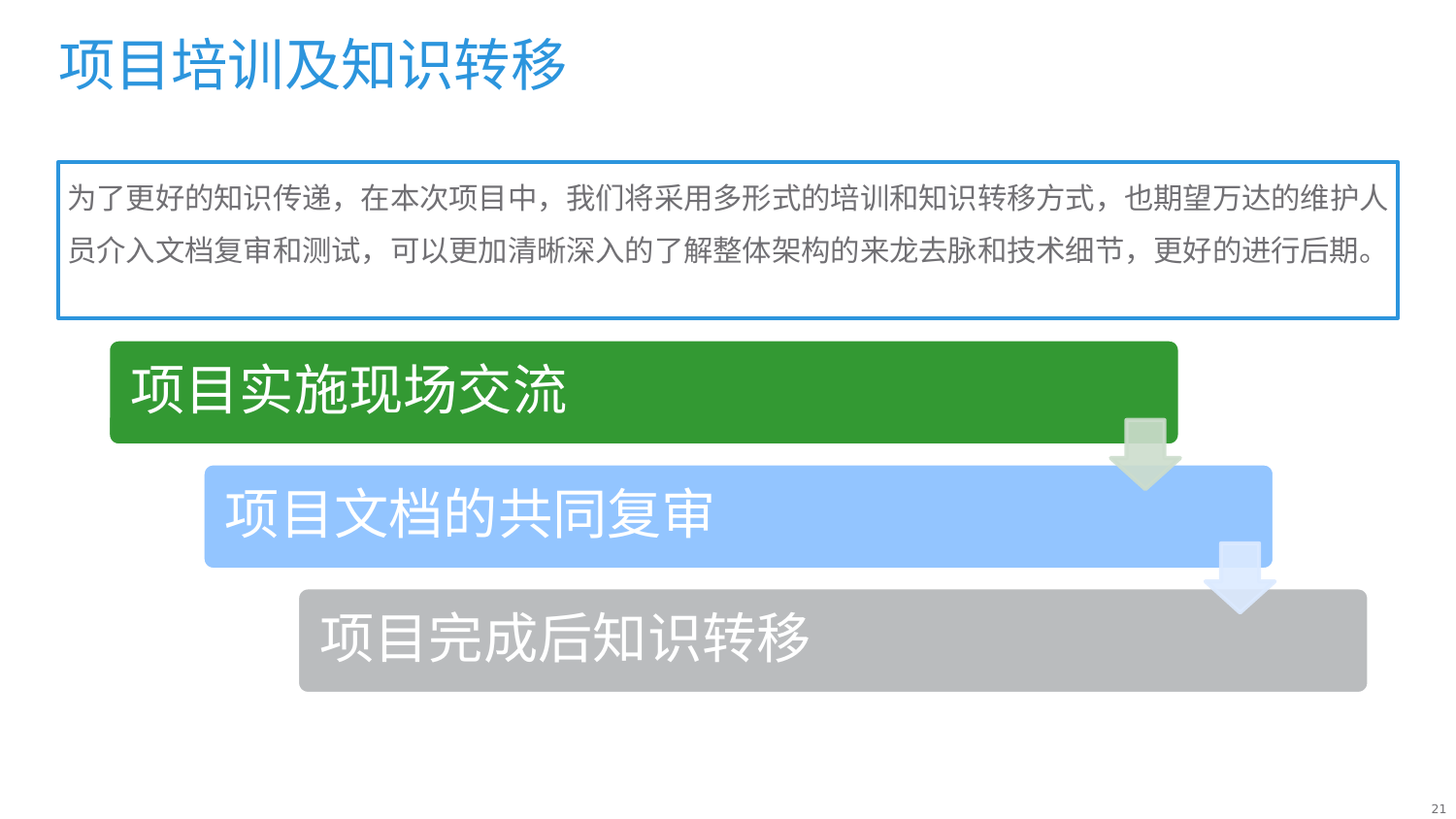

# 项目培训及知识转移
为了更好的知识传递，在本次项目中，我们将采用多形式的培训和知识转移方式，也期望万达的维护人员介入文档复审和测试，可以更加清晰深入的了解整体架构的来龙去脉和技术细节，更好的进行后期。
项目实施现场交流
项目文档的共同复审
项目完成后知识转移